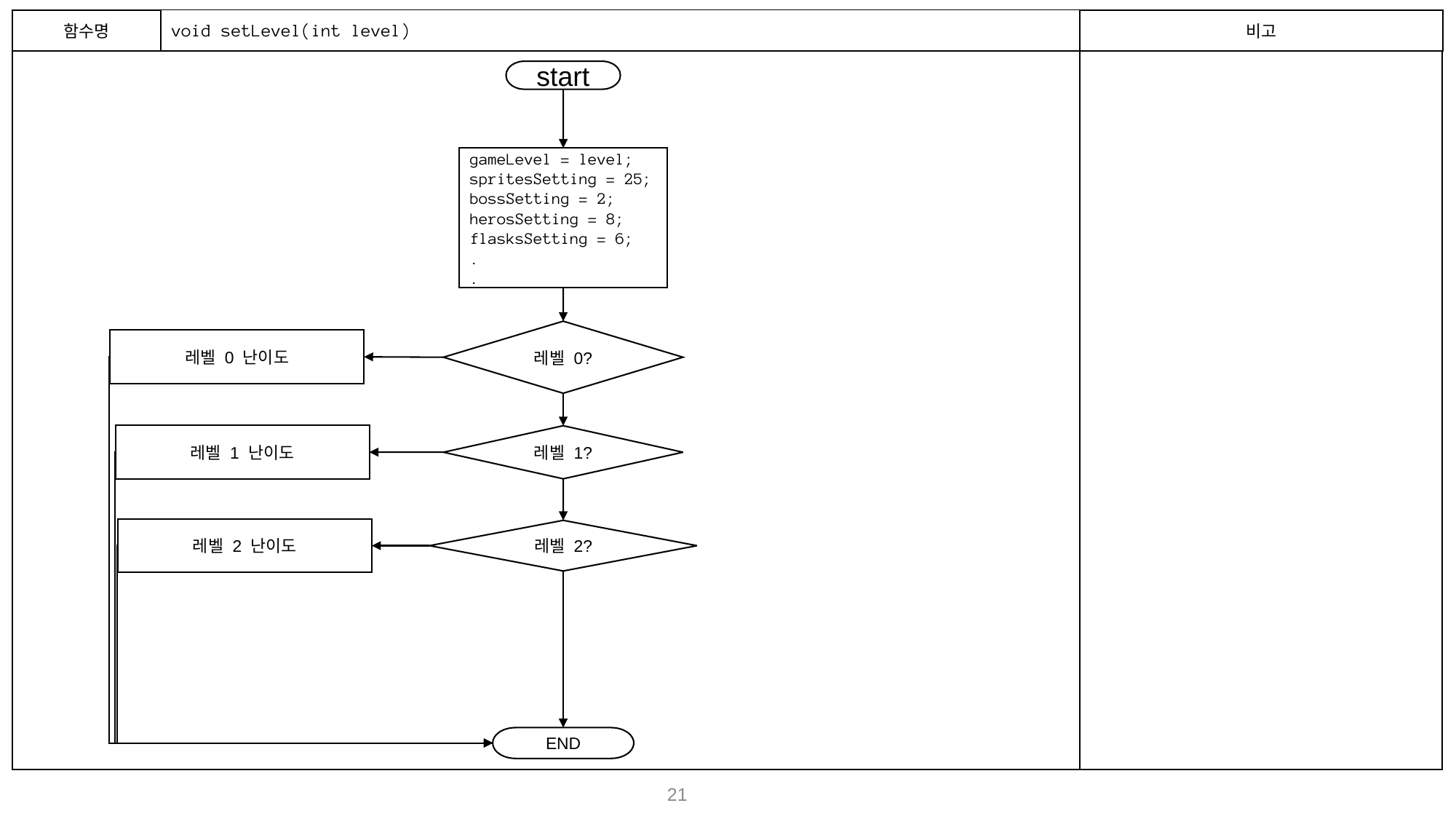

함수명
# void setLevel(int level)
비고

start
gameLevel = level;
spritesSetting = 25;
bossSetting = 2;
herosSetting = 8;
flasksSetting = 6;
.
.
레벨 0?
레벨 0 난이도
레벨 1 난이도
레벨 1?
레벨 2 난이도
레벨 2?
END
21